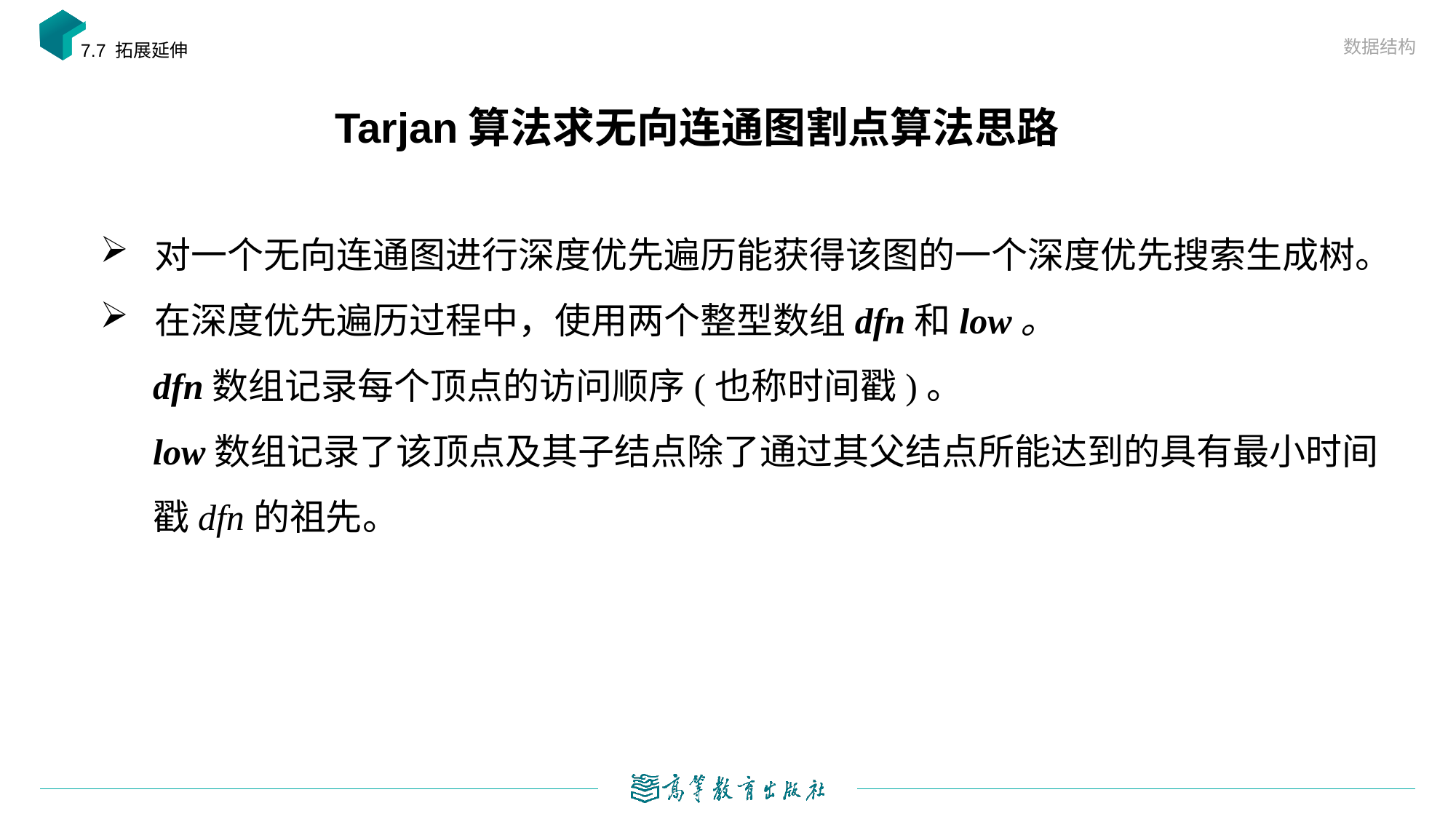

数据结构
7.7 拓展延伸

# Tarjan算法求无向连通图割点算法思路
对一个无向连通图进行深度优先遍历能获得该图的一个深度优先搜索生成树。
在深度优先遍历过程中，使用两个整型数组dfn和low。
dfn数组记录每个顶点的访问顺序(也称时间戳)。
low数组记录了该顶点及其子结点除了通过其父结点所能达到的具有最小时间戳dfn的祖先。